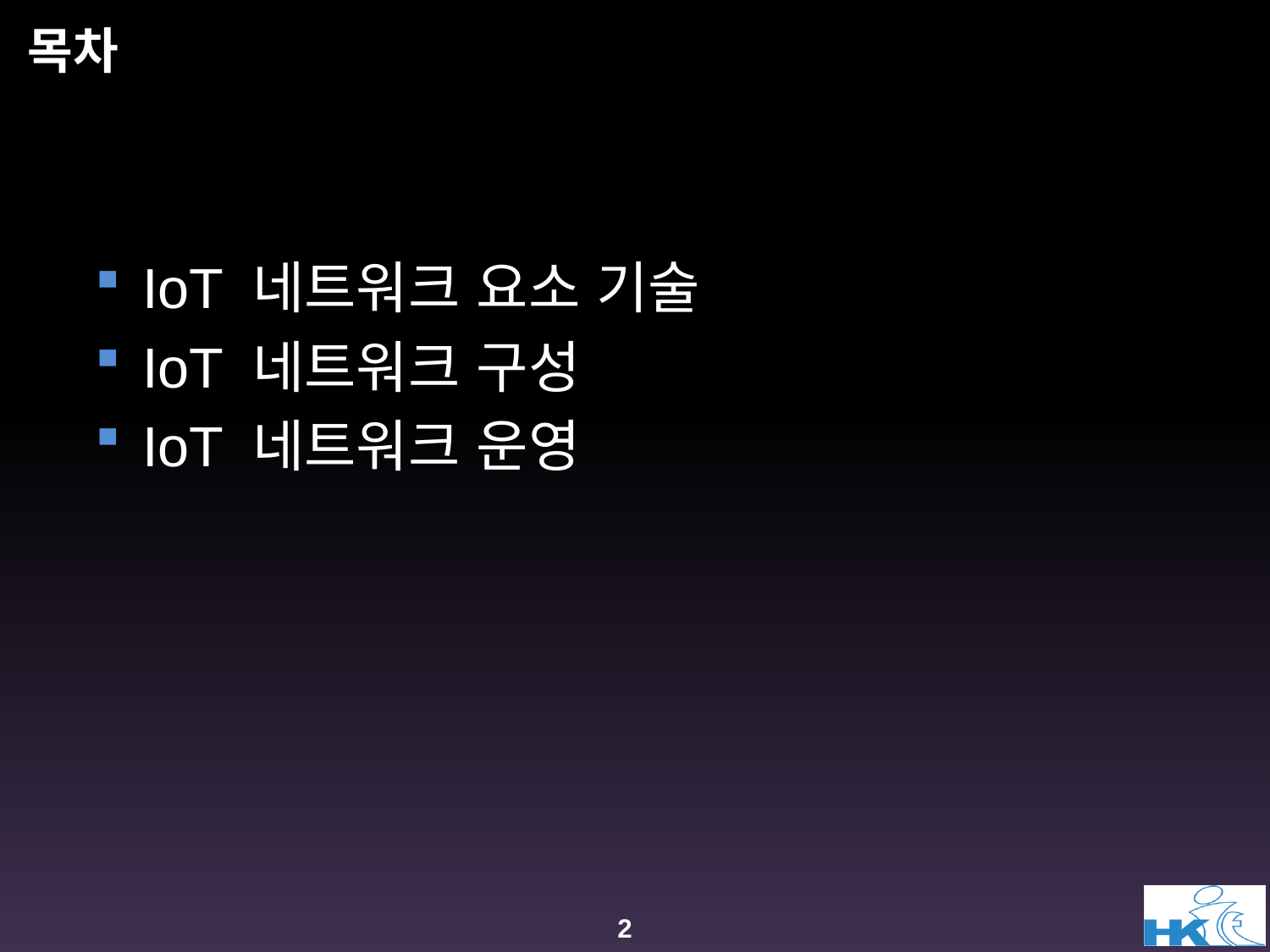

# 목차
 IoT 네트워크 요소 기술
 IoT 네트워크 구성
 IoT 네트워크 운영
2